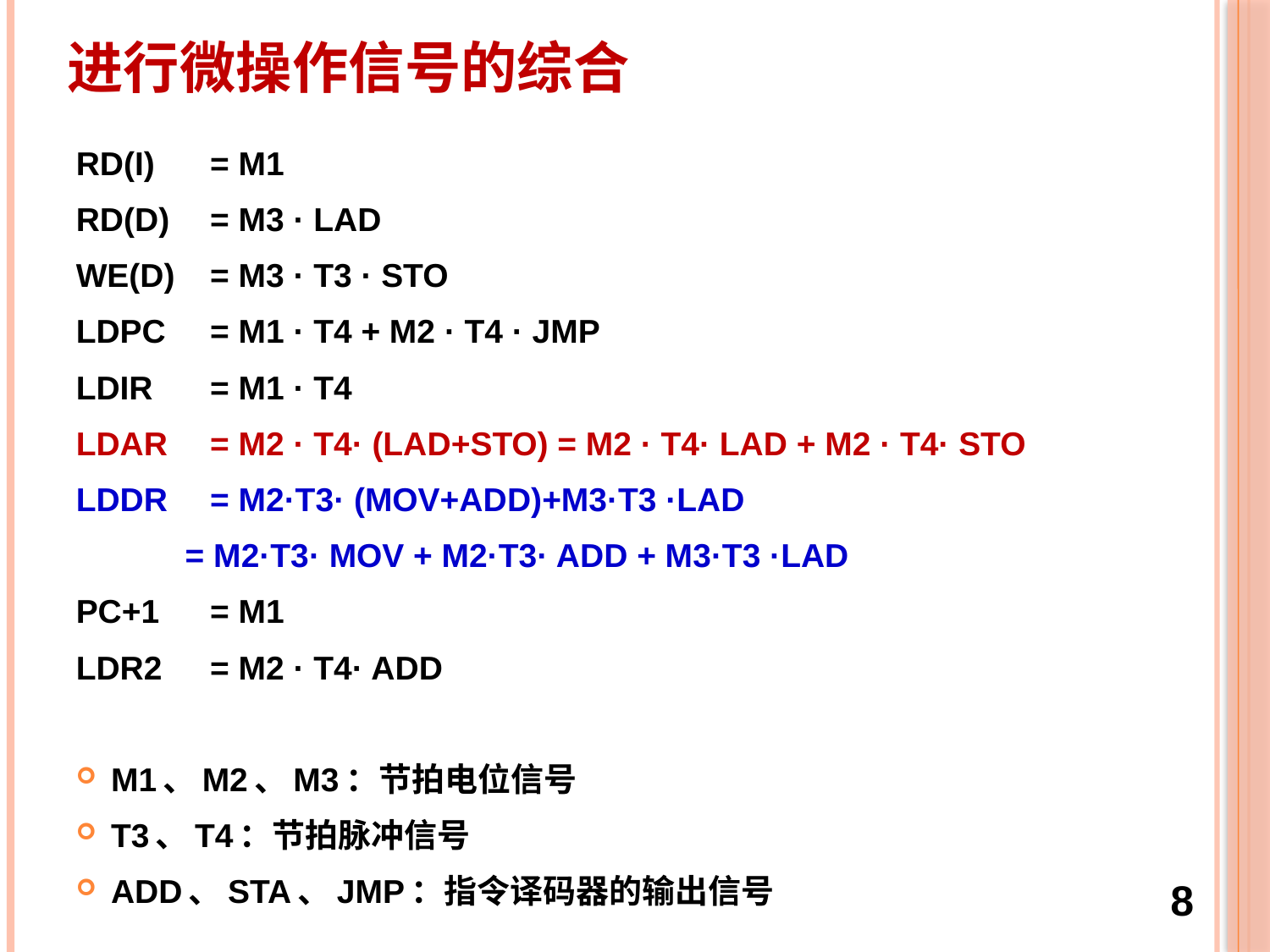

# 进行微操作信号的综合
RD(I)	= M1
RD(D)	= M3 · LAD
WE(D)	= M3 · T3 · STO
LDPC	= M1 · T4 + M2 · T4 · JMP
LDIR	= M1 · T4
LDAR	= M2 · T4· (LAD+STO) = M2 · T4· LAD + M2 · T4· STO
LDDR	= M2·T3· (MOV+ADD)+M3·T3 ·LAD
            = M2·T3· MOV + M2·T3· ADD + M3·T3 ·LAD
PC+1 	= M1
LDR2 	= M2 · T4· ADD

M1、M2、M3：节拍电位信号
T3、T4：节拍脉冲信号
ADD、STA、JMP：指令译码器的输出信号
8